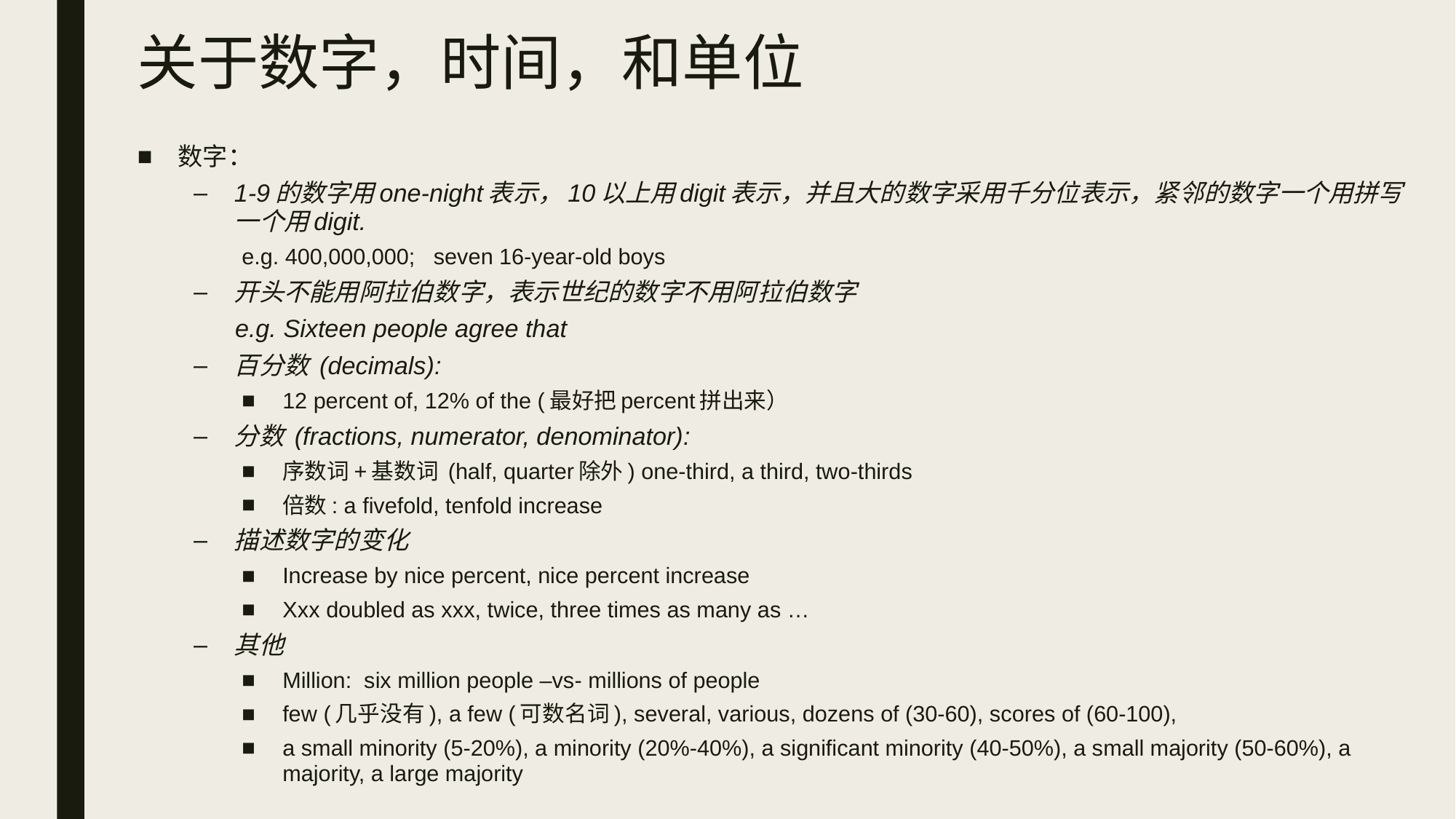

# 关于数字，时间，和单位
数字：
1-9的数字用one-night表示，10以上用digit表示，并且大的数字采用千分位表示，紧邻的数字一个用拼写一个用digit.
e.g. 400,000,000;   seven 16-year-old boys
开头不能用阿拉伯数字，表示世纪的数字不用阿拉伯数字
      e.g. Sixteen people agree that
百分数 (decimals):
12 percent of, 12% of the (最好把percent拼出来）
分数 (fractions, numerator, denominator):
序数词+基数词 (half, quarter除外) one-third, a third, two-thirds
倍数: a fivefold, tenfold increase
描述数字的变化
Increase by nice percent, nice percent increase
Xxx doubled as xxx, twice, three times as many as …
其他
Million:  six million people –vs- millions of people
few (几乎没有), a few (可数名词), several, various, dozens of (30-60), scores of (60-100),
a small minority (5-20%), a minority (20%-40%), a significant minority (40-50%), a small majority (50-60%), a majority, a large majority